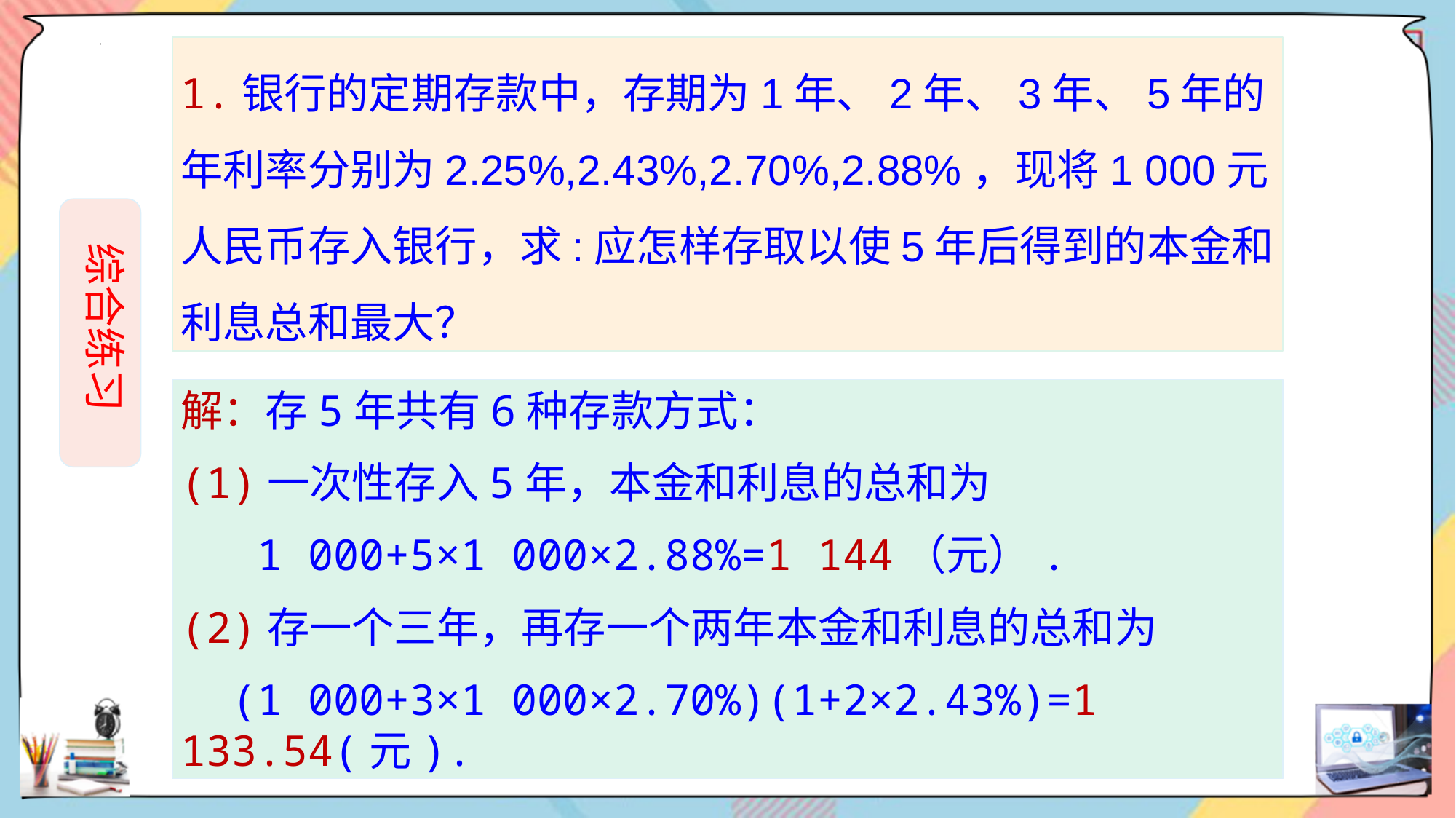

1.银行的定期存款中，存期为1年、2年、3年、5年的年利率分别为2.25%,2.43%,2.70%,2.88%，现将1 000元人民币存入银行，求:应怎样存取以使5年后得到的本金和利息总和最大？
  综合练习
解：存5年共有6种存款方式：
(1)一次性存入5年，本金和利息的总和为
   1 000+5×1 000×2.88%=1 144（元）.
(2)存一个三年，再存一个两年本金和利息的总和为
  (1 000+3×1 000×2.70%)(1+2×2.43%)=1 133.54(元).